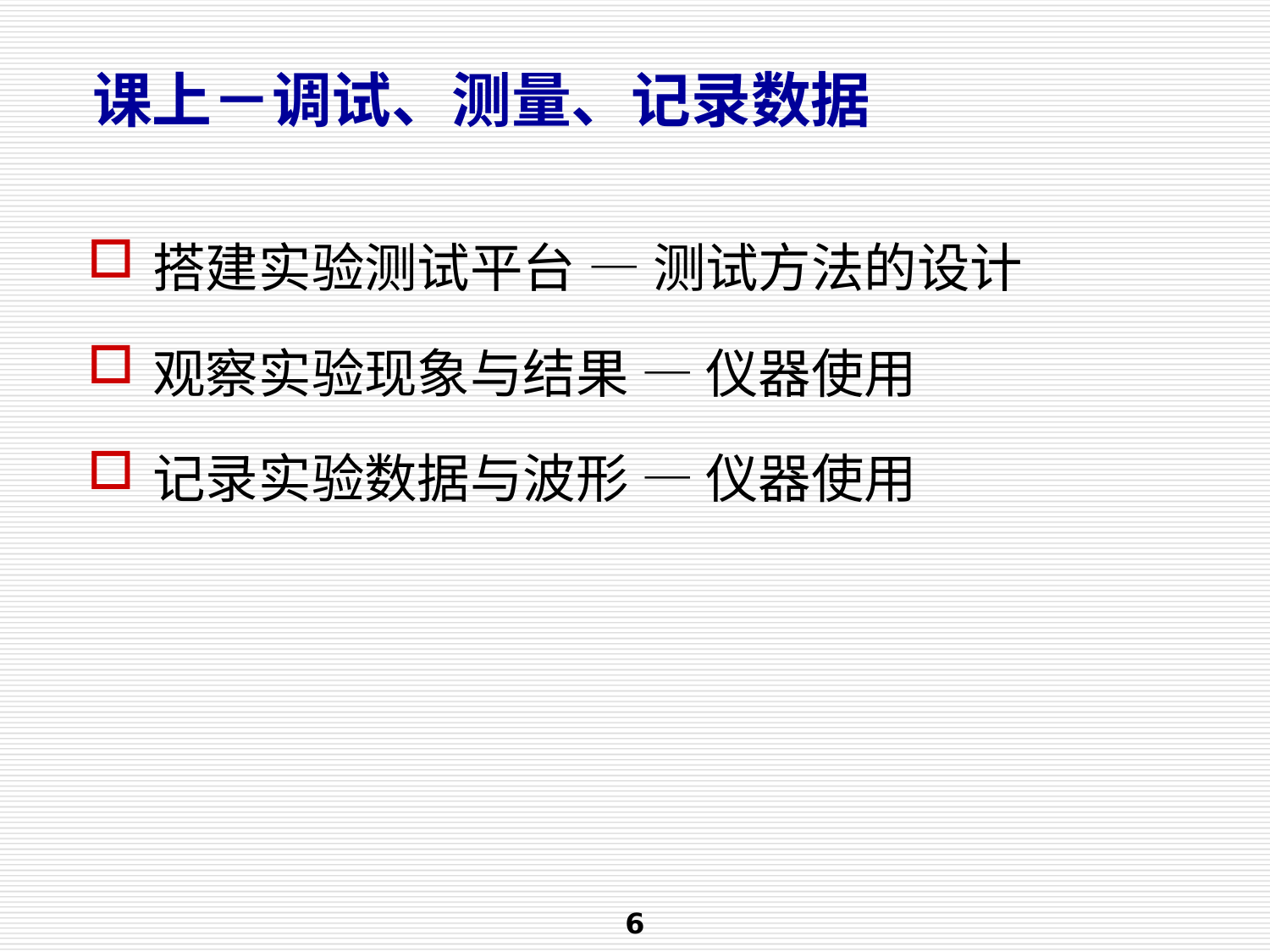

课上－调试、测量、记录数据
搭建实验测试平台 — 测试方法的设计
观察实验现象与结果 — 仪器使用
记录实验数据与波形 — 仪器使用
6